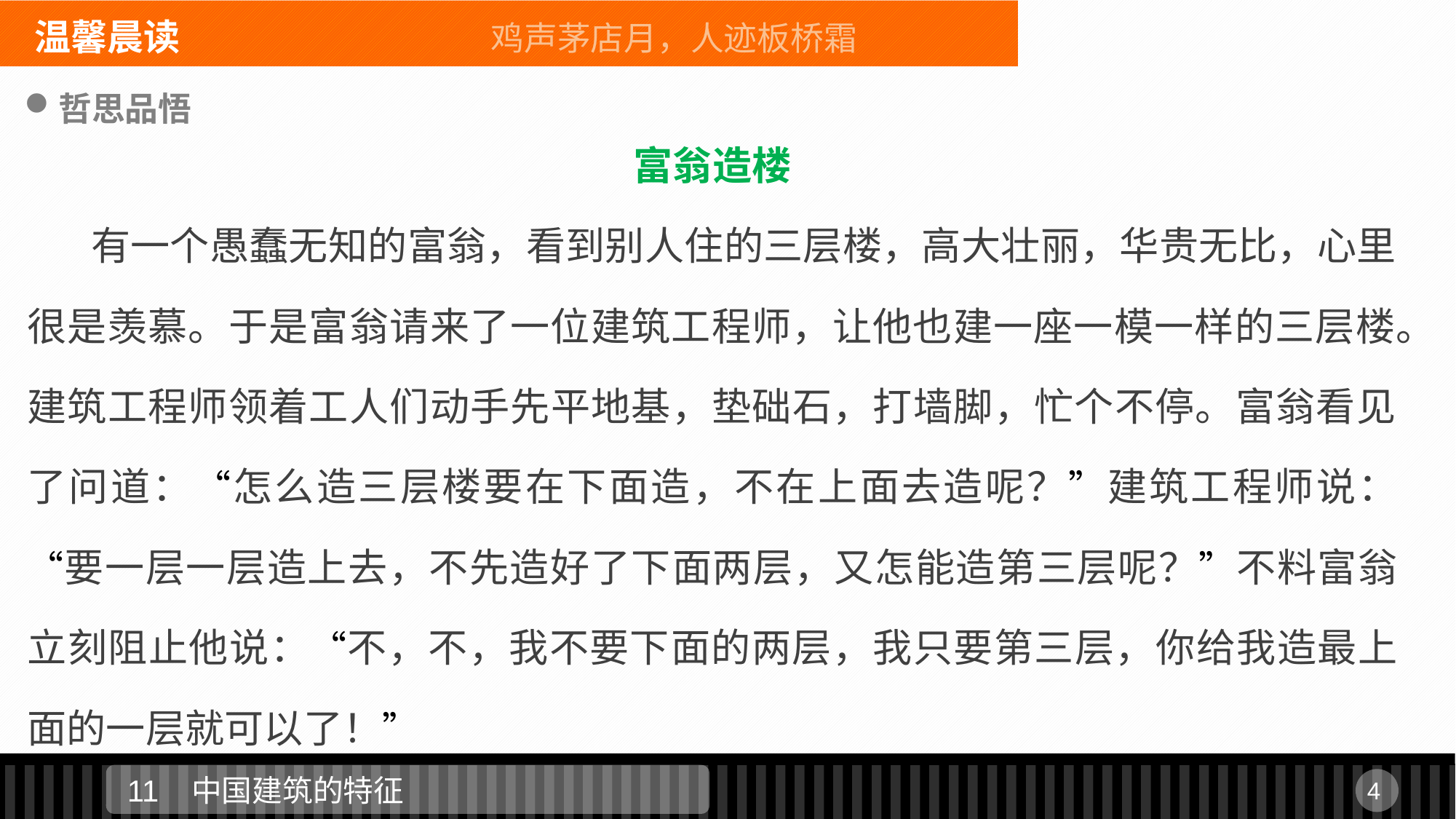

温馨晨读                                      鸡声茅店月，人迹板桥霜
哲思品悟
富翁造楼
      有一个愚蠢无知的富翁，看到别人住的三层楼，高大壮丽，华贵无比，心里很是羡慕。于是富翁请来了一位建筑工程师，让他也建一座一模一样的三层楼。建筑工程师领着工人们动手先平地基，垫础石，打墙脚，忙个不停。富翁看见了问道：“怎么造三层楼要在下面造，不在上面去造呢？”建筑工程师说：“要一层一层造上去，不先造好了下面两层，又怎能造第三层呢？”不料富翁立刻阻止他说：“不，不，我不要下面的两层，我只要第三层，你给我造最上面的一层就可以了！”